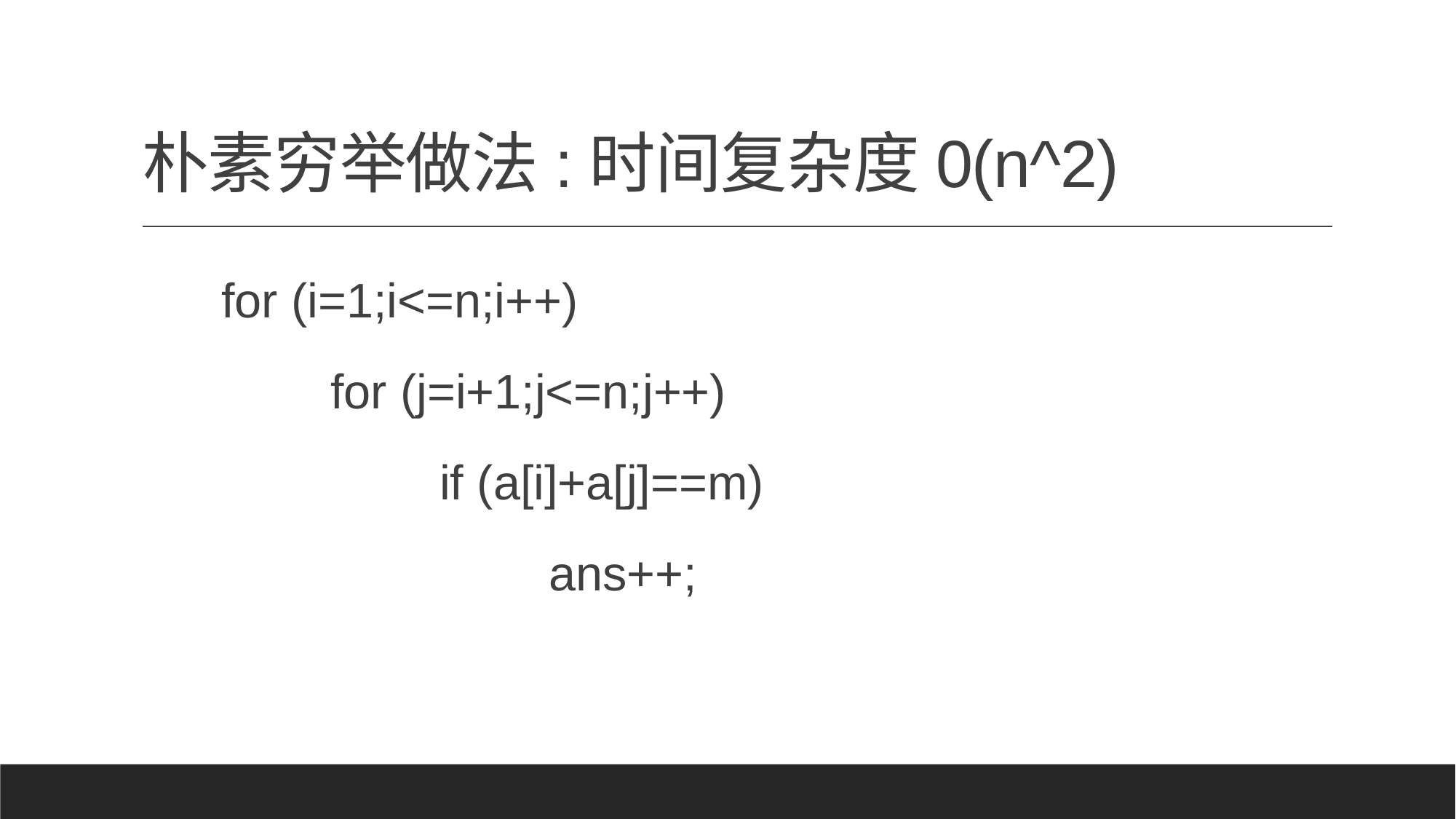

# 朴素穷举做法:时间复杂度0(n^2)
	for (i=1;i<=n;i++)
		for (j=i+1;j<=n;j++)
			if (a[i]+a[j]==m)
				ans++;